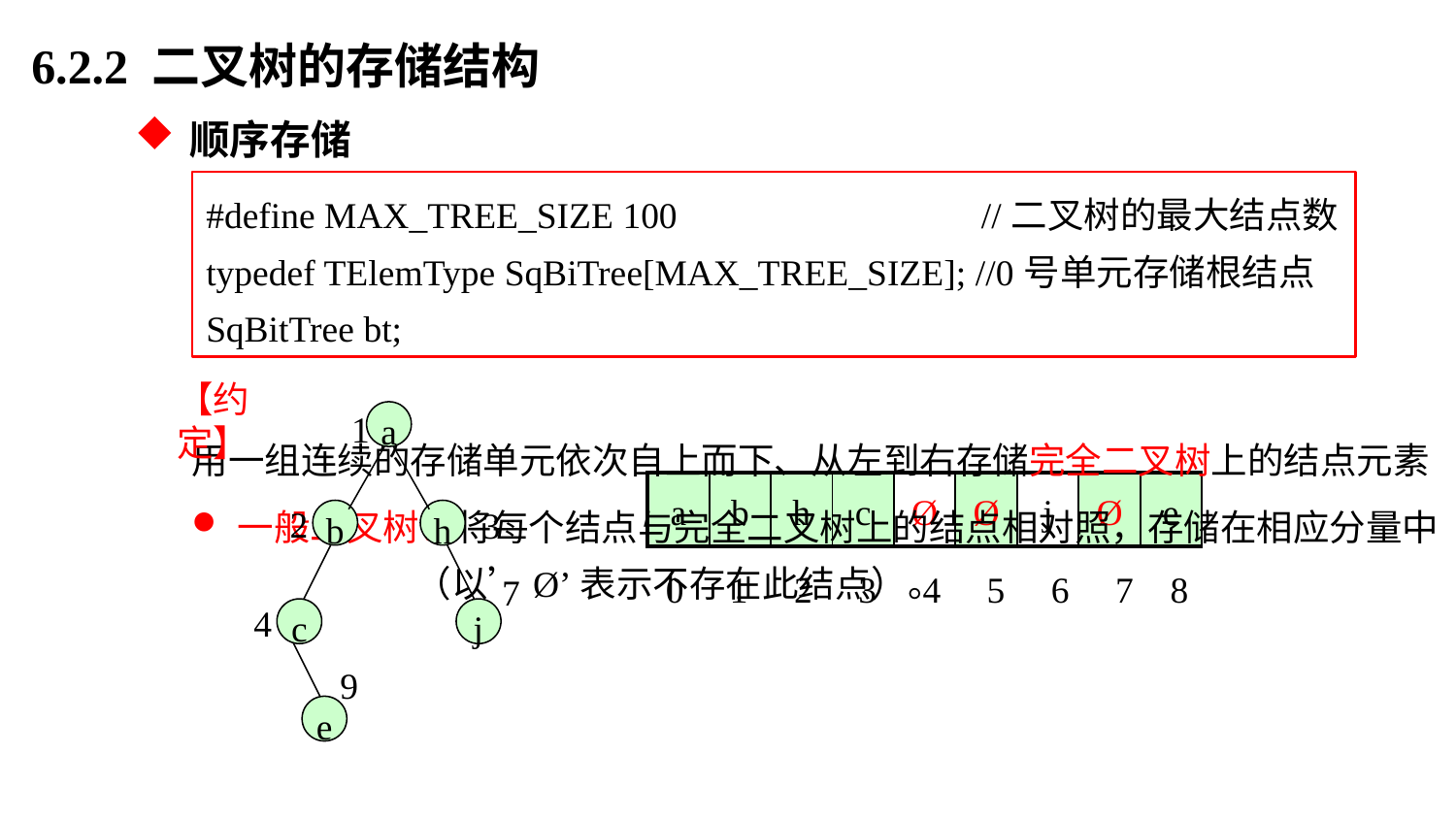

6.2.2 二叉树的存储结构
顺序存储
#define MAX_TREE_SIZE 100                                 //二叉树的最大结点数
typedef TElemType SqBiTree[MAX_TREE_SIZE]; //0号单元存储根结点 SqBitTree bt;
【约定】
1
a

2
3
b
h

7
4
c
j
9

e
用一组连续的存储单元依次自上而下、从左到右存储完全二叉树上的结点元素
| a | b | h | c | Ø | Ø | j | Ø | e |
| --- | --- | --- | --- | --- | --- | --- | --- | --- |
一般二叉树：将每个结点与完全二叉树上的结点相对照，存储在相应分量中
                          （以’Ø’表示不存在此结点）。
0     1     2     3     4     5     6     7    8